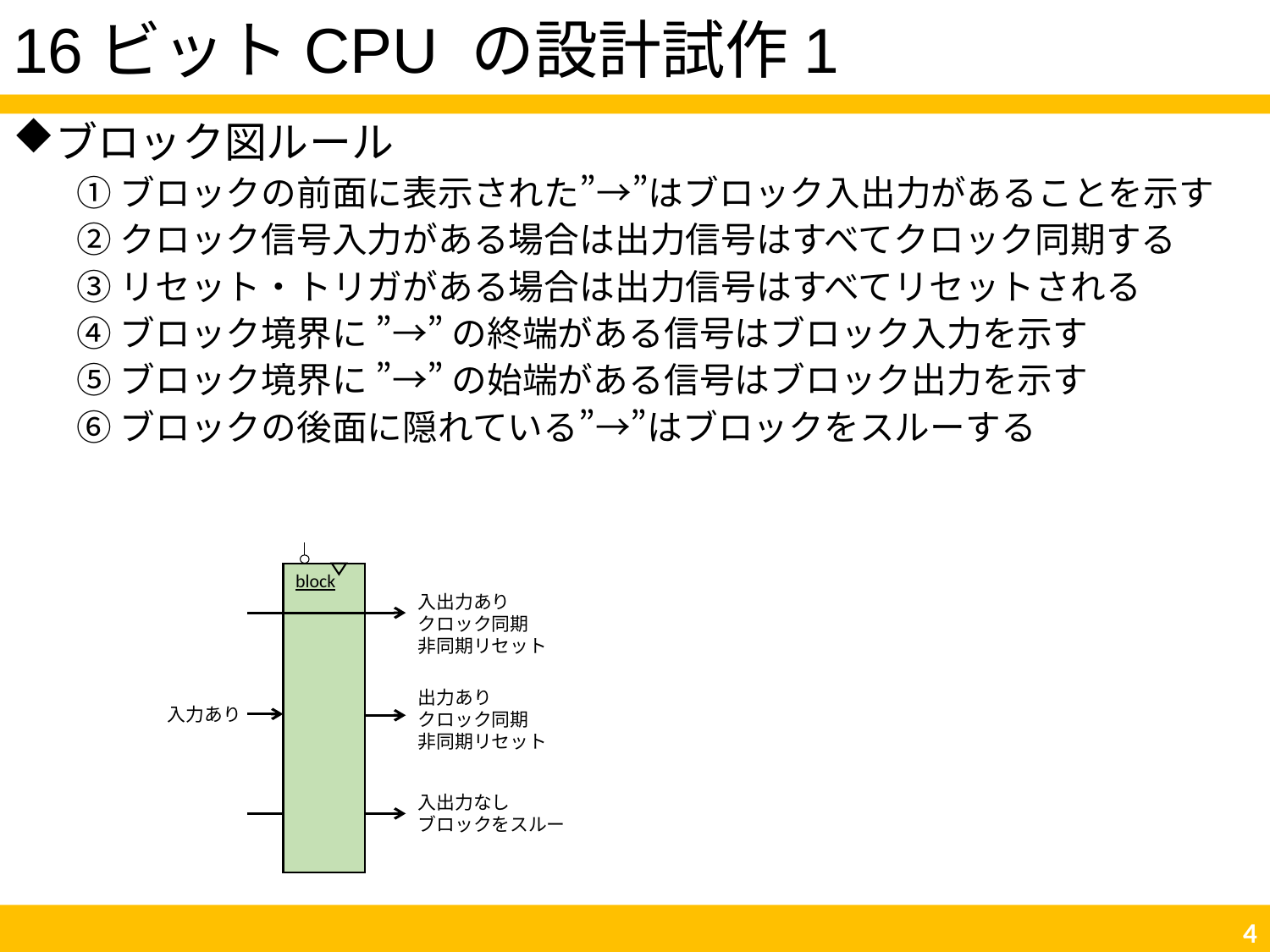

# 16ビットCPU の設計試作1
ブロック図ルール
①ブロックの前面に表示された”→”はブロック入出力があることを示す
②クロック信号入力がある場合は出力信号はすべてクロック同期する
③リセット・トリガがある場合は出力信号はすべてリセットされる
④ブロック境界に ”→” の終端がある信号はブロック入力を示す
⑤ブロック境界に ”→” の始端がある信号はブロック出力を示す
⑥ブロックの後面に隠れている”→”はブロックをスルーする

block

入出力あり
クロック同期
非同期リセット
出力あり
クロック同期
非同期リセット
入力あり
入出力なし
ブロックをスルー
4